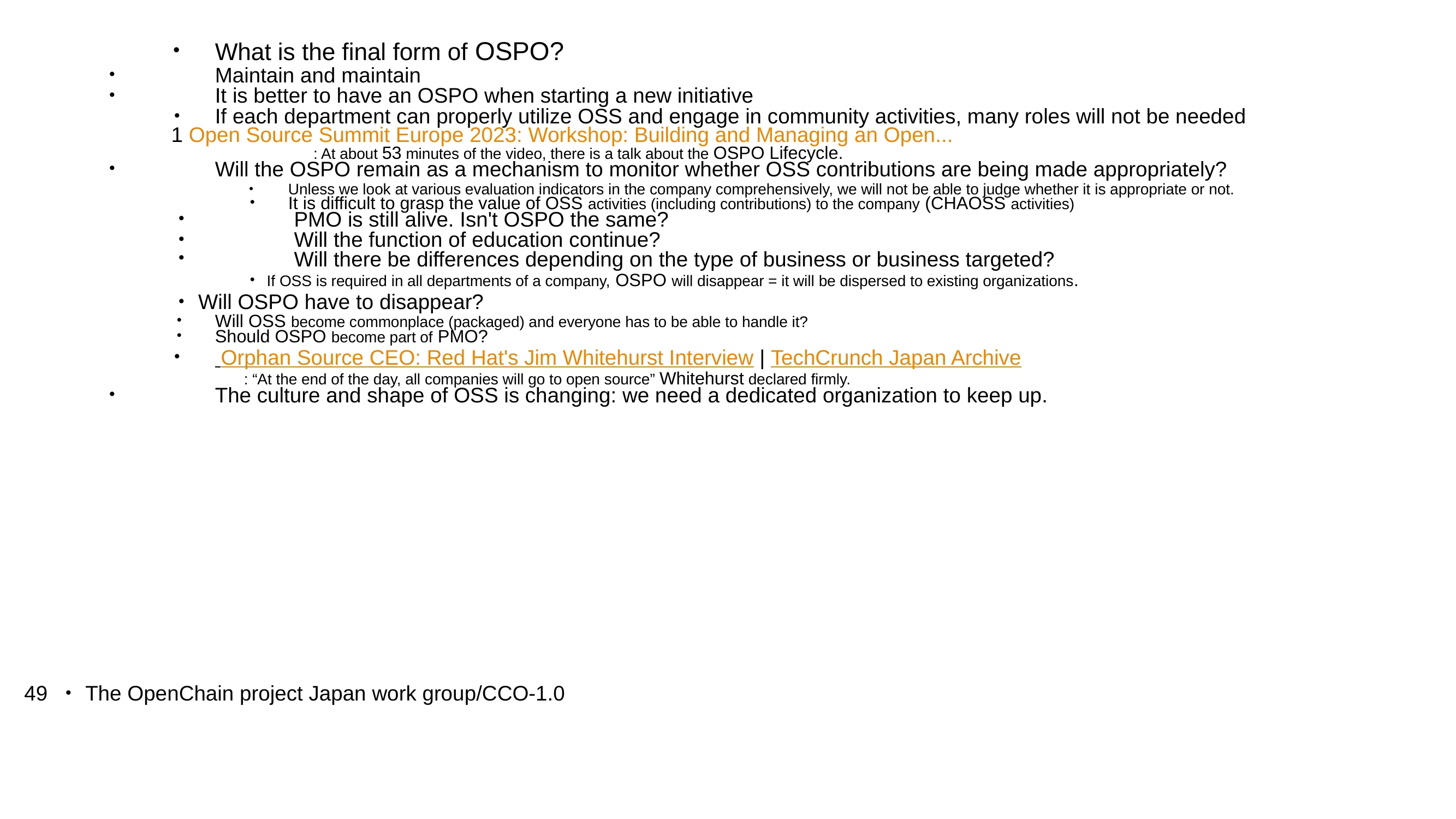

2024/11/22
What is the final form of OSPO?
Maintain and maintain
It is better to have an OSPO when starting a new initiative
If each department can properly utilize OSS and engage in community activities, many roles will not be needed
1 Open Source Summit Europe 2023: Workshop: Building and Managing an Open...
: At about 53 minutes of the video, there is a talk about the OSPO Lifecycle.
Will the OSPO remain as a mechanism to monitor whether OSS contributions are being made appropriately?
Unless we look at various evaluation indicators in the company comprehensively, we will not be able to judge whether it is appropriate or not.
It is difficult to grasp the value of OSS activities (including contributions) to the company (CHAOSS activities)
PMO is still alive. Isn't OSPO the same?
Will the function of education continue?
Will there be differences depending on the type of business or business targeted?
・If OSS is required in all departments of a company, OSPO will disappear = it will be dispersed to existing organizations.
・Will OSPO have to disappear?
Will OSS become commonplace (packaged) and everyone has to be able to handle it?
Should OSPO become part of PMO?
 Orphan Source CEO: Red Hat's Jim Whitehurst Interview | TechCrunch Japan Archive
: “At the end of the day, all companies will go to open source” Whitehurst declared firmly.
The culture and shape of OSS is changing: we need a dedicated organization to keep up.
49 ・The OpenChain project Japan work group/CCO-1.0